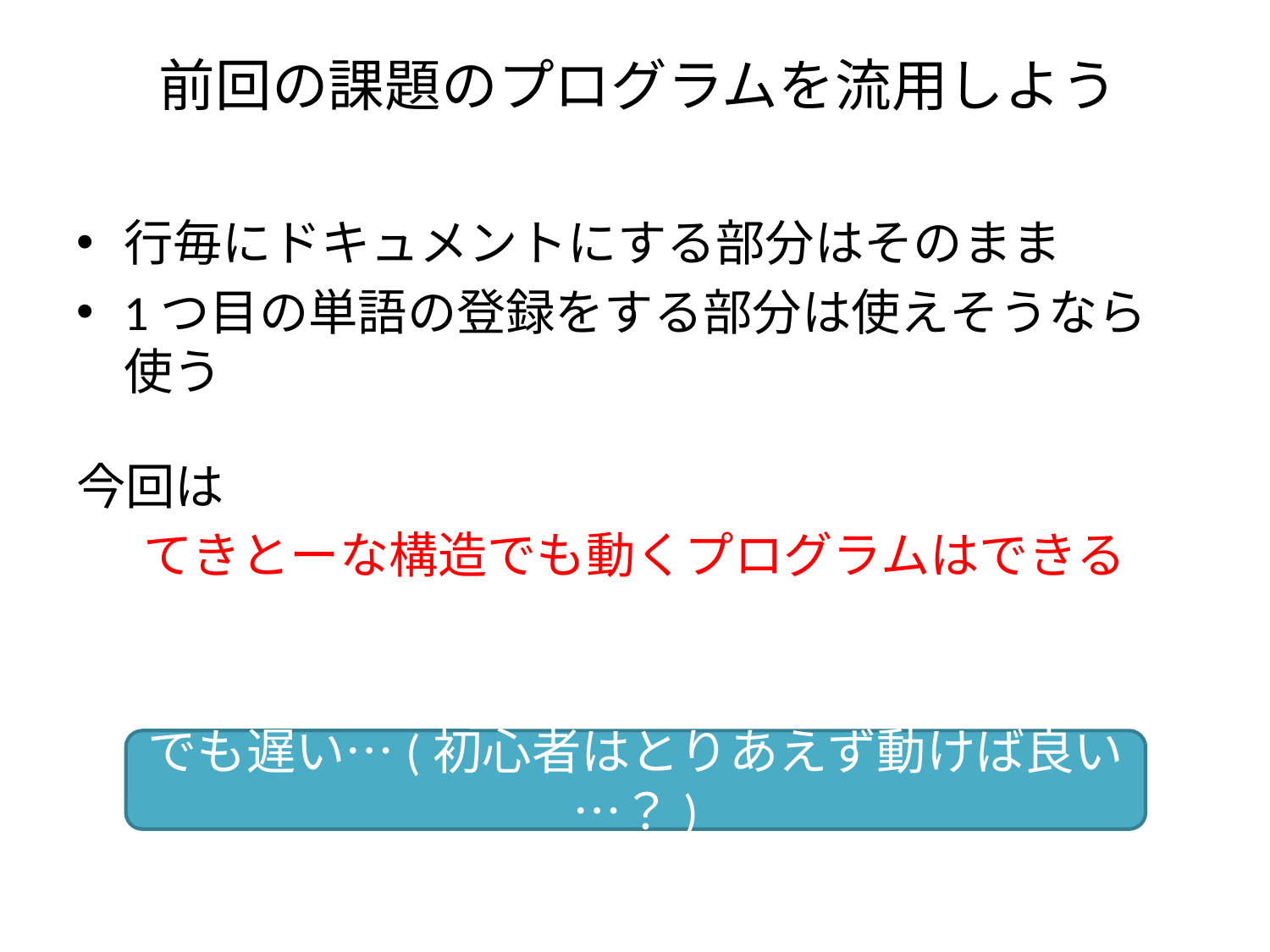

# 前回の課題のプログラムを流用しよう
行毎にドキュメントにする部分はそのまま
1つ目の単語の登録をする部分は使えそうなら使う
今回は
てきとーな構造でも動くプログラムはできる
でも遅い…(初心者はとりあえず動けば良い…？)